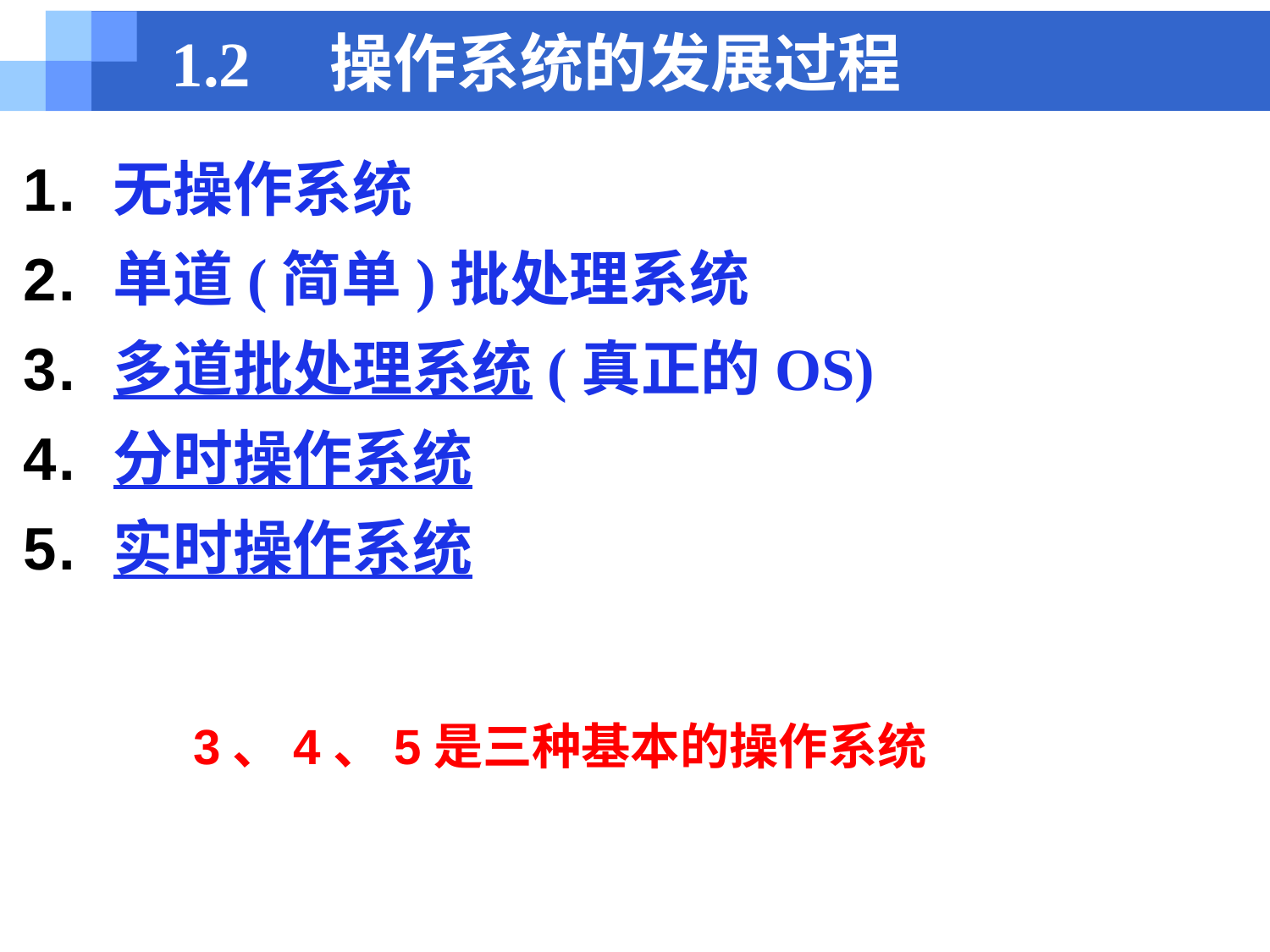

# 1.2　操作系统的发展过程
无操作系统
单道(简单)批处理系统
多道批处理系统(真正的OS)
分时操作系统
实时操作系统
3、4、5是三种基本的操作系统